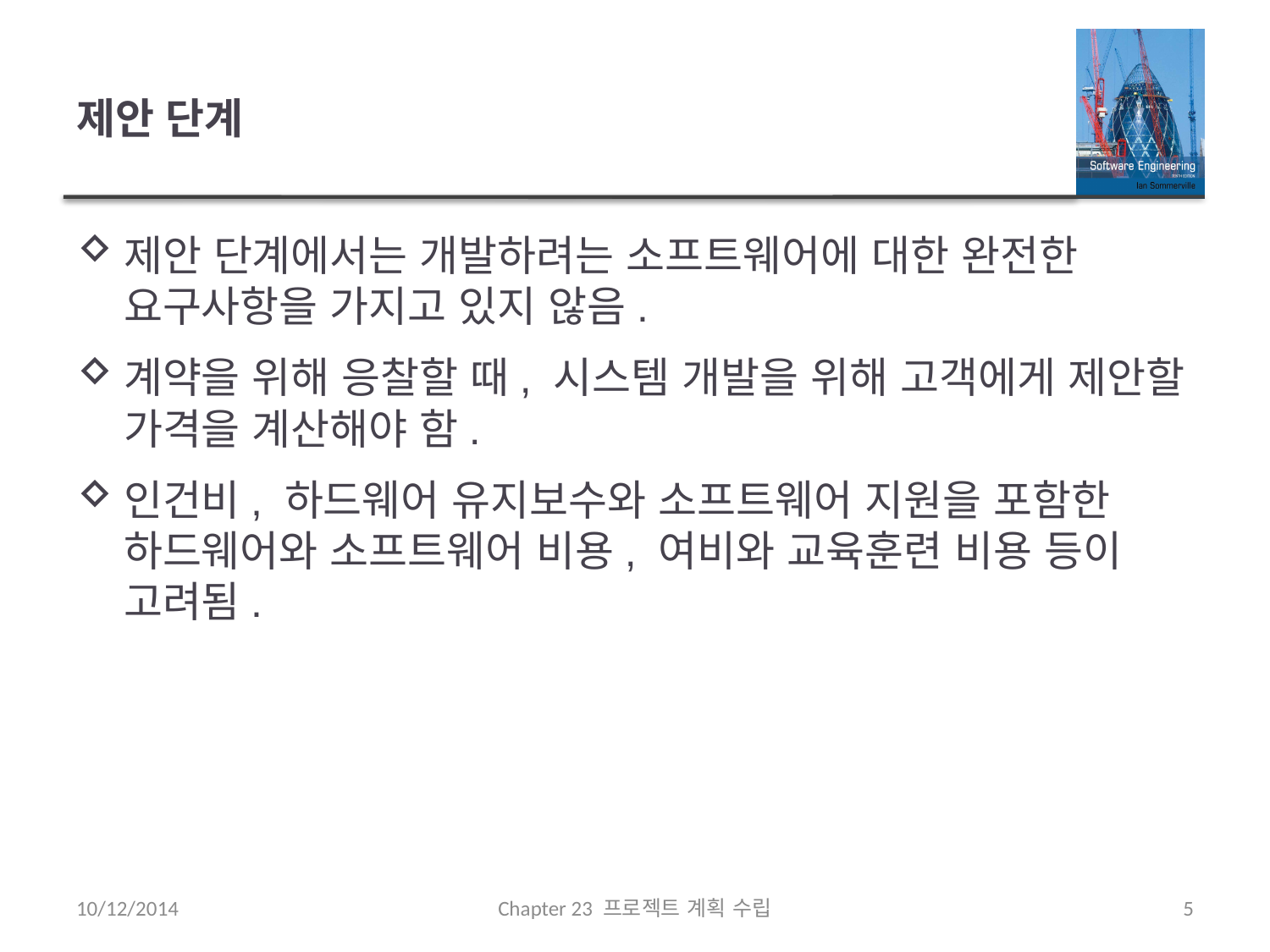

# 제안 단계
제안 단계에서는 개발하려는 소프트웨어에 대한 완전한 요구사항을 가지고 있지 않음.
계약을 위해 응찰할 때, 시스템 개발을 위해 고객에게 제안할 가격을 계산해야 함.
인건비, 하드웨어 유지보수와 소프트웨어 지원을 포함한 하드웨어와 소프트웨어 비용, 여비와 교육훈련 비용 등이 고려됨.
10/12/2014
Chapter 23 프로젝트 계획 수립
5